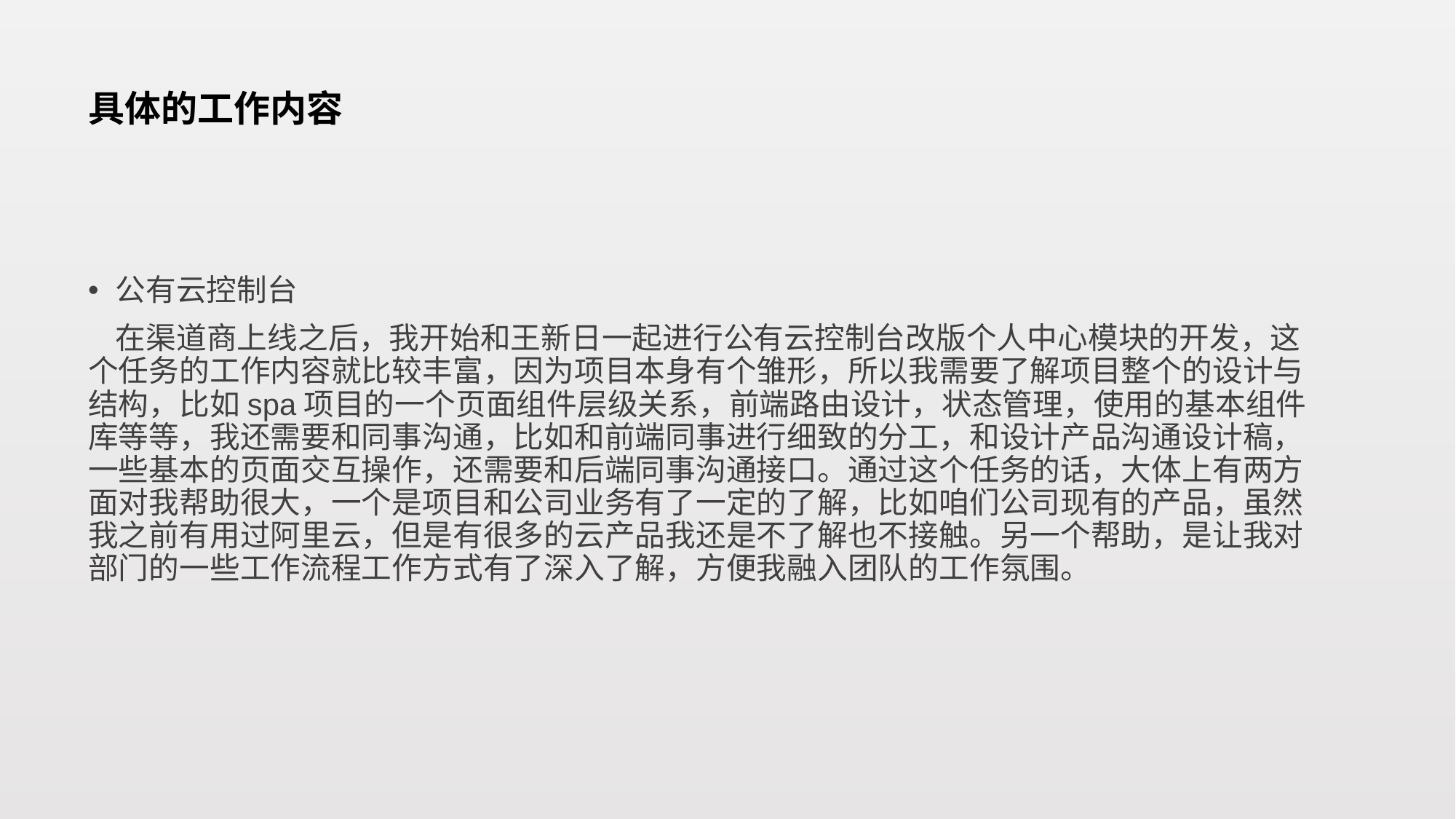

# 具体的工作内容

公有云控制台
   在渠道商上线之后，我开始和王新日一起进行公有云控制台改版个人中心模块的开发，这个任务的工作内容就比较丰富，因为项目本身有个雏形，所以我需要了解项目整个的设计与结构，比如spa项目的一个页面组件层级关系，前端路由设计，状态管理，使用的基本组件库等等，我还需要和同事沟通，比如和前端同事进行细致的分工，和设计产品沟通设计稿，一些基本的页面交互操作，还需要和后端同事沟通接口。通过这个任务的话，大体上有两方面对我帮助很大，一个是项目和公司业务有了一定的了解，比如咱们公司现有的产品，虽然我之前有用过阿里云，但是有很多的云产品我还是不了解也不接触。另一个帮助，是让我对部门的一些工作流程工作方式有了深入了解，方便我融入团队的工作氛围。